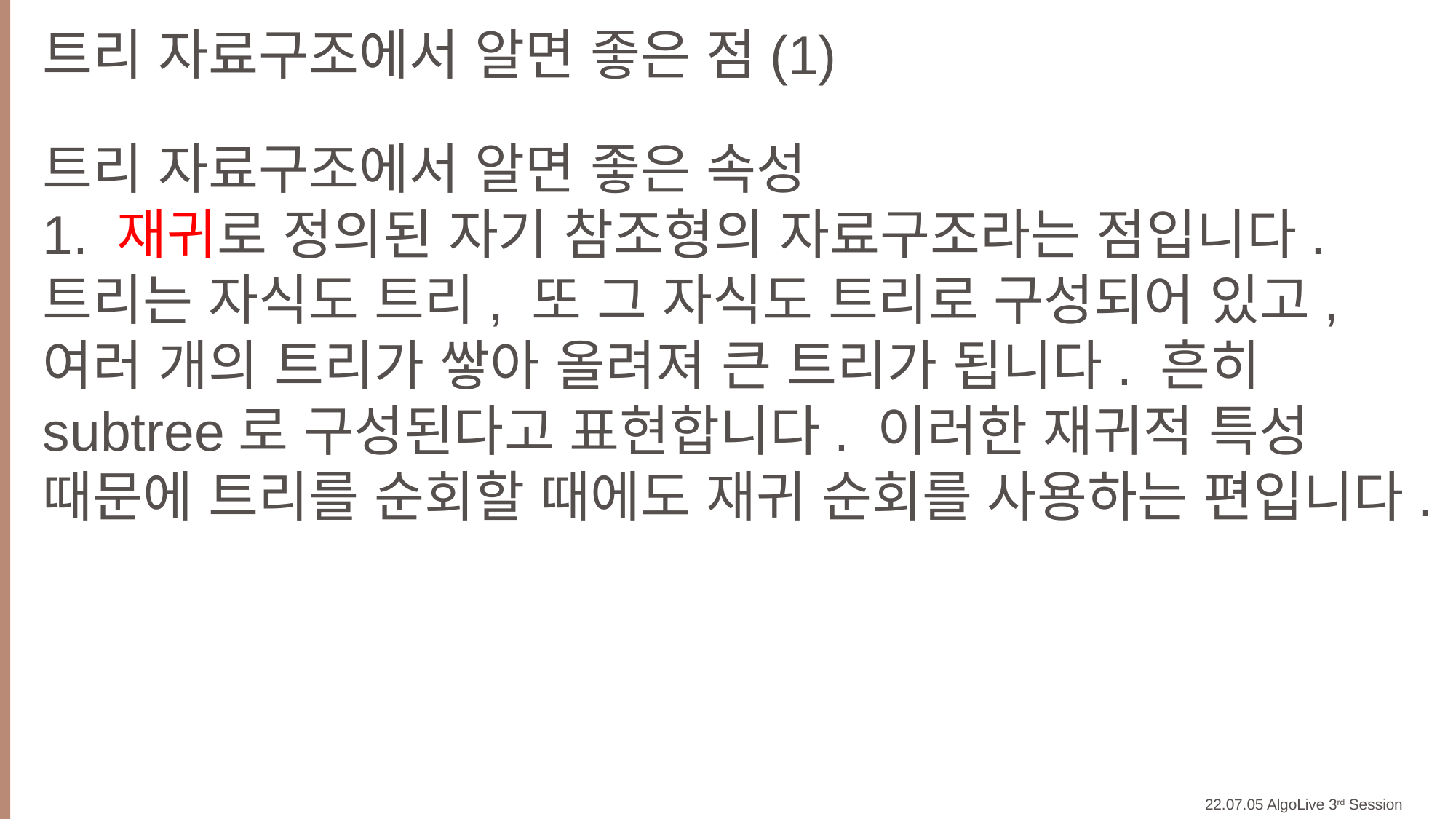

트리 자료구조에서 알면 좋은 점(1)
트리 자료구조에서 알면 좋은 속성
1. 재귀로 정의된 자기 참조형의 자료구조라는 점입니다.
트리는 자식도 트리, 또 그 자식도 트리로 구성되어 있고, 여러 개의 트리가 쌓아 올려져 큰 트리가 됩니다. 흔히 subtree로 구성된다고 표현합니다. 이러한 재귀적 특성 때문에 트리를 순회할 때에도 재귀 순회를 사용하는 편입니다.

22.07.05 AlgoLive 3rd Session